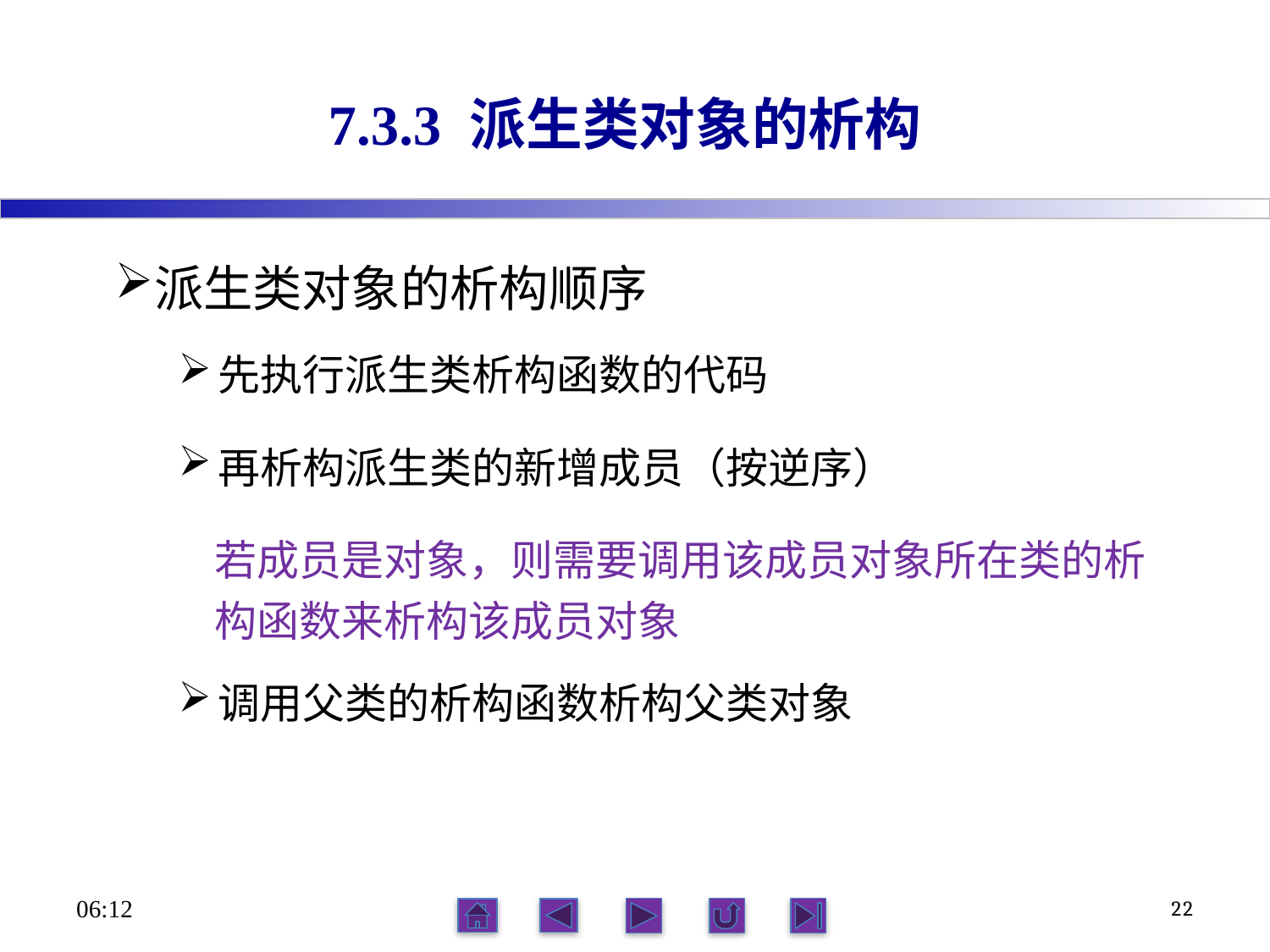

# 7.3.3 派生类对象的析构
派生类对象的析构顺序
先执行派生类析构函数的代码
再析构派生类的新增成员（按逆序）
若成员是对象，则需要调用该成员对象所在类的析构函数来析构该成员对象
调用父类的析构函数析构父类对象
06:12
22